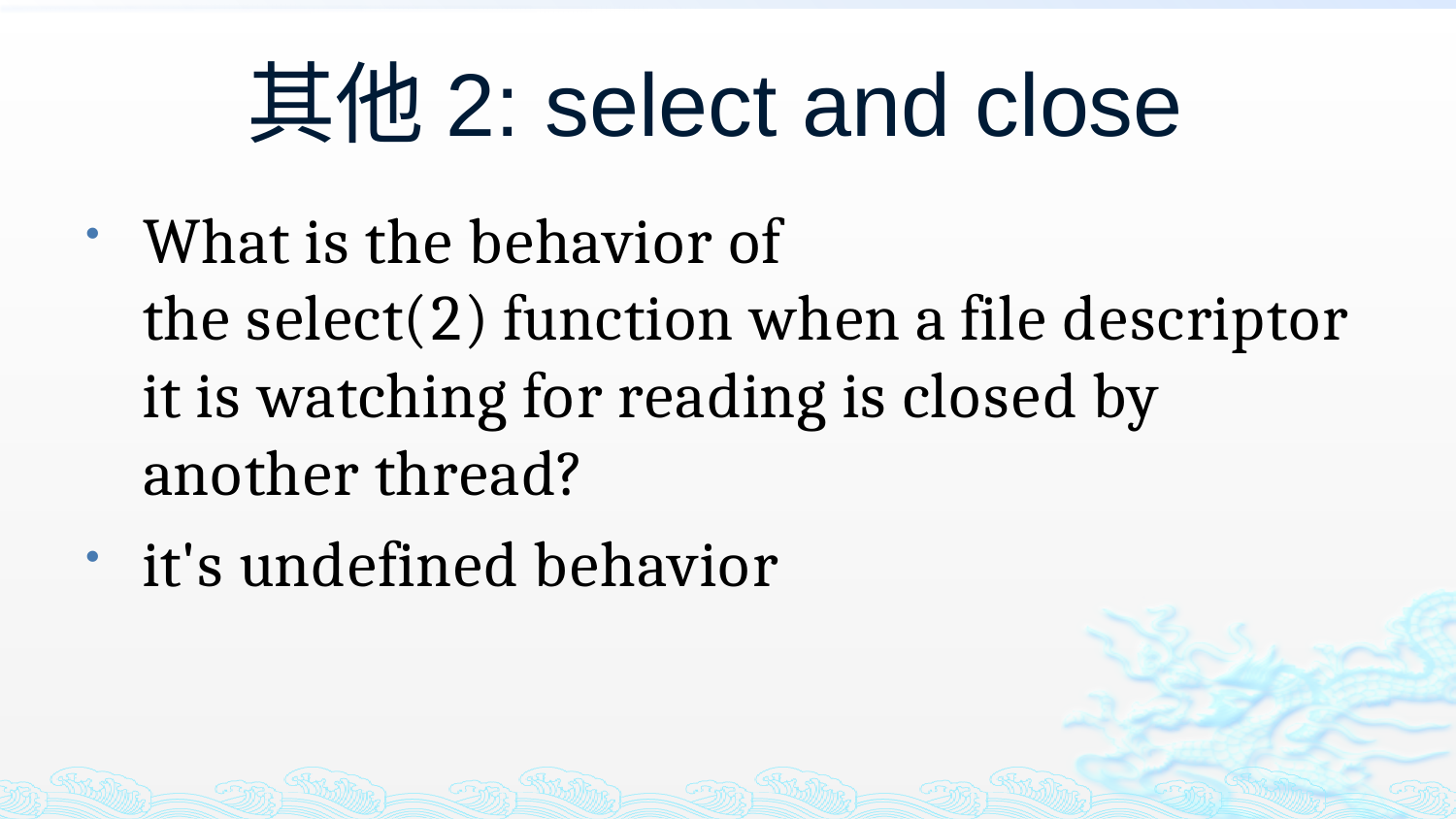

# 其他2: select and close
What is the behavior of the select(2) function when a file descriptor it is watching for reading is closed by another thread?
it's undefined behavior